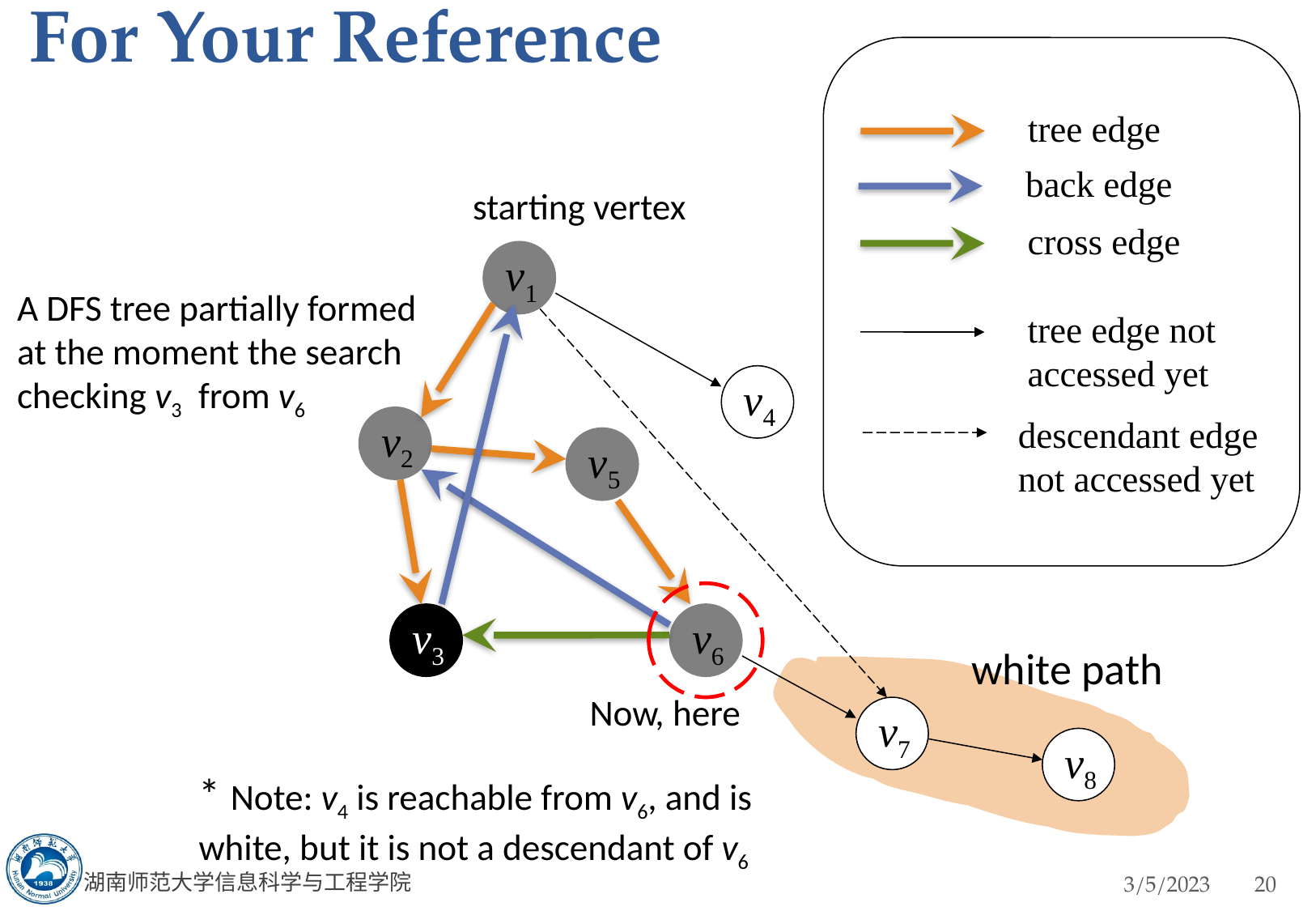

# For Your Reference

tree edge

back edge

cross edge

tree edge not accessed yet

descendant edge not accessed yet

starting vertex

v1
A DFS tree partially formed at the moment the search checking v3  from v6

v4

v2

v5

v3

v6

white path

Now, here

v7

v8

* Note: v4 is reachable from v6, and is white, but it is not a descendant of v6
湖南师范大学信息科学与工程学院
3/5/2023
20